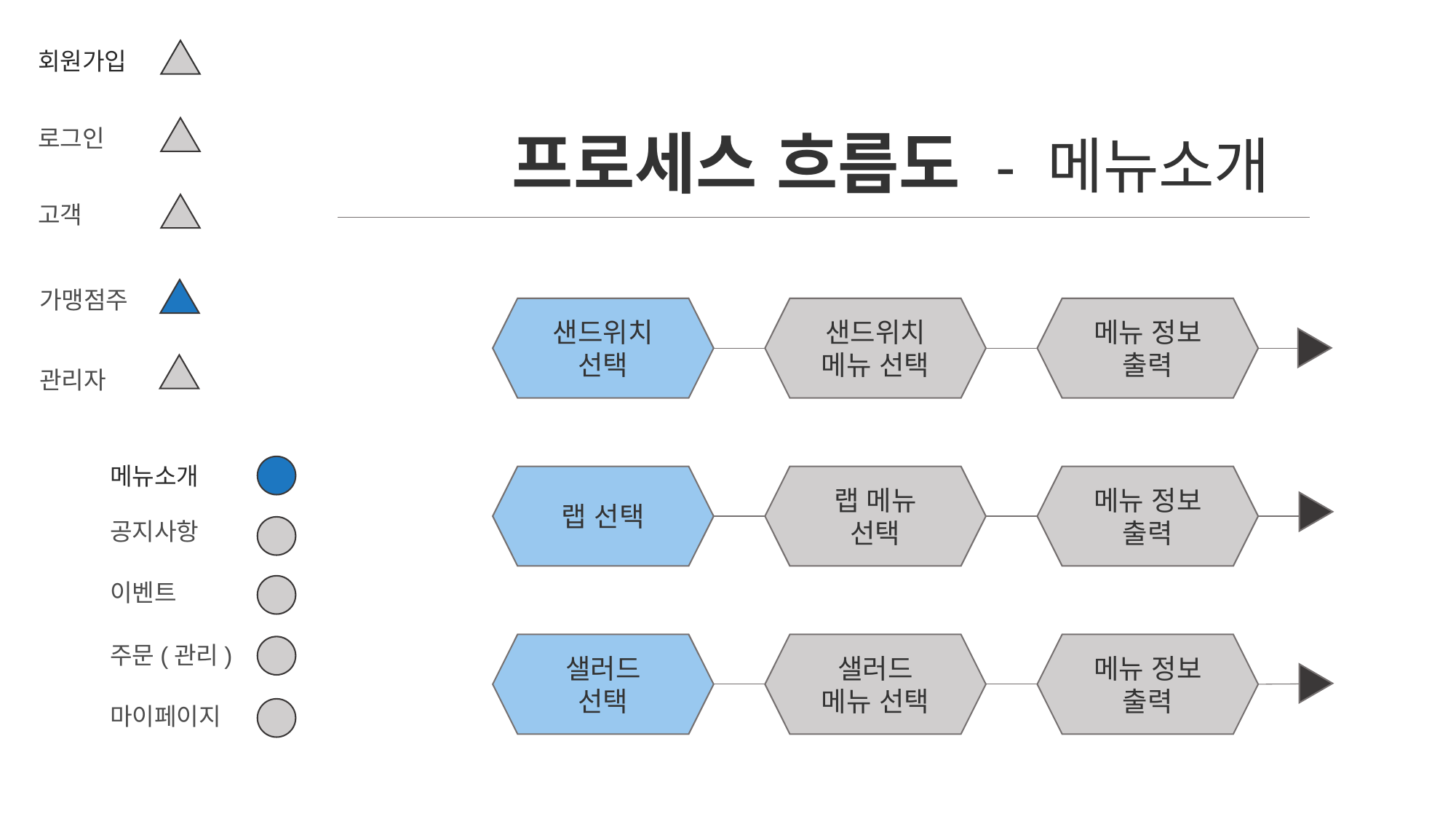

회원가입

프로세스 흐름도 - 메뉴소개
로그인

고객

가맹점주

샌드위치
선택
샌드위치
메뉴 선택
메뉴 정보 출력

관리자
메뉴소개

랩 선택
랩 메뉴
선택
메뉴 정보 출력

공지사항

이벤트

샐러드
선택
샐러드
메뉴 선택
메뉴 정보 출력
주문(관리)

마이페이지